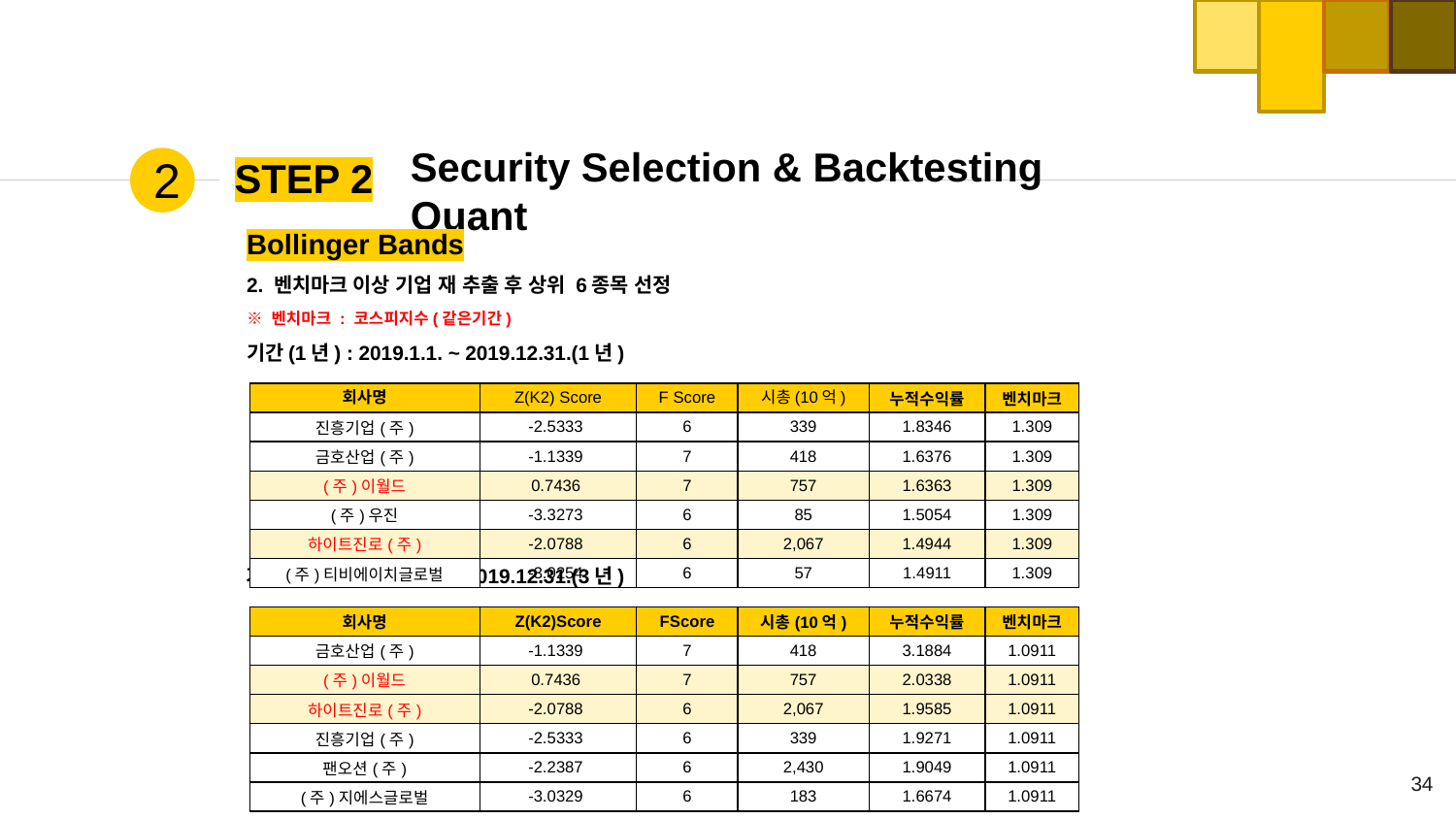

Security Selection & Backtesting Quant
2
# STEP 2
Bollinger Bands
2. 벤치마크 이상 기업 재 추출 후 상위 6종목 선정
※ 벤치마크 : 코스피지수(같은기간)
기간(1년) : 2019.1.1. ~ 2019.12.31.(1년)

| 회사명 | Z(K2) Score | F Score | 시총(10억) | 누적수익률 | 벤치마크 |
| --- | --- | --- | --- | --- | --- |
| 진흥기업(주) | -2.5333 | 6 | 339 | 1.8346 | 1.309 |
| 금호산업(주) | -1.1339 | 7 | 418 | 1.6376 | 1.309 |
| (주)이월드 | 0.7436 | 7 | 757 | 1.6363 | 1.309 |
| (주)우진 | -3.3273 | 6 | 85 | 1.5054 | 1.309 |
| 하이트진로(주) | -2.0788 | 6 | 2,067 | 1.4944 | 1.309 |
| (주)티비에이치글로벌 | -3.0254 | 6 | 57 | 1.4911 | 1.309 |
기간(3년) : 2017.1.1. ~ 2019.12.31.(3년)
| 회사명 | Z(K2)Score | FScore | 시총(10억) | 누적수익률 | 벤치마크 |
| --- | --- | --- | --- | --- | --- |
| 금호산업(주) | -1.1339 | 7 | 418 | 3.1884 | 1.0911 |
| (주)이월드 | 0.7436 | 7 | 757 | 2.0338 | 1.0911 |
| 하이트진로(주) | -2.0788 | 6 | 2,067 | 1.9585 | 1.0911 |
| 진흥기업(주) | -2.5333 | 6 | 339 | 1.9271 | 1.0911 |
| 팬오션(주) | -2.2387 | 6 | 2,430 | 1.9049 | 1.0911 |
| (주)지에스글로벌 | -3.0329 | 6 | 183 | 1.6674 | 1.0911 |
34